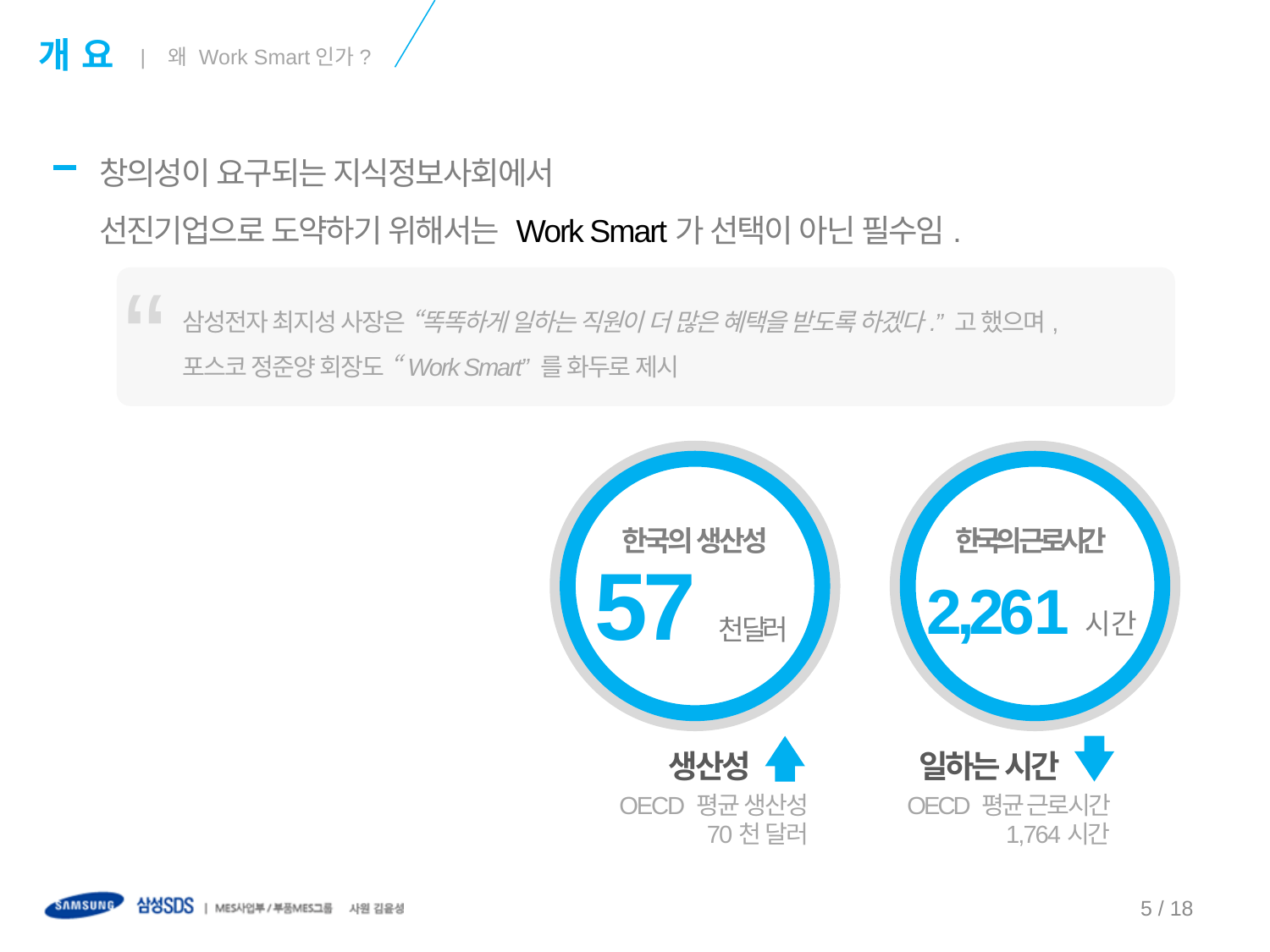

# 개 요
|   왜 Work Smart인가?
창의성이 요구되는 지식정보사회에서
선진기업으로 도약하기 위해서는 Work Smart가 선택이 아닌 필수임.
“

삼성전자 최지성 사장은 “똑똑하게 일하는 직원이 더 많은 혜택을 받도록 하겠다.” 고 했으며,
포스코 정준양 회장도 “Work Smart” 를 화두로 제시

한국의 생산성
한국의 근로시간
57천 달러
2,261시간

생산성
일하는 시간
OECD 평균 생산성
70천 달러
OECD 평균 근로시간
1,764시간
5 / 18